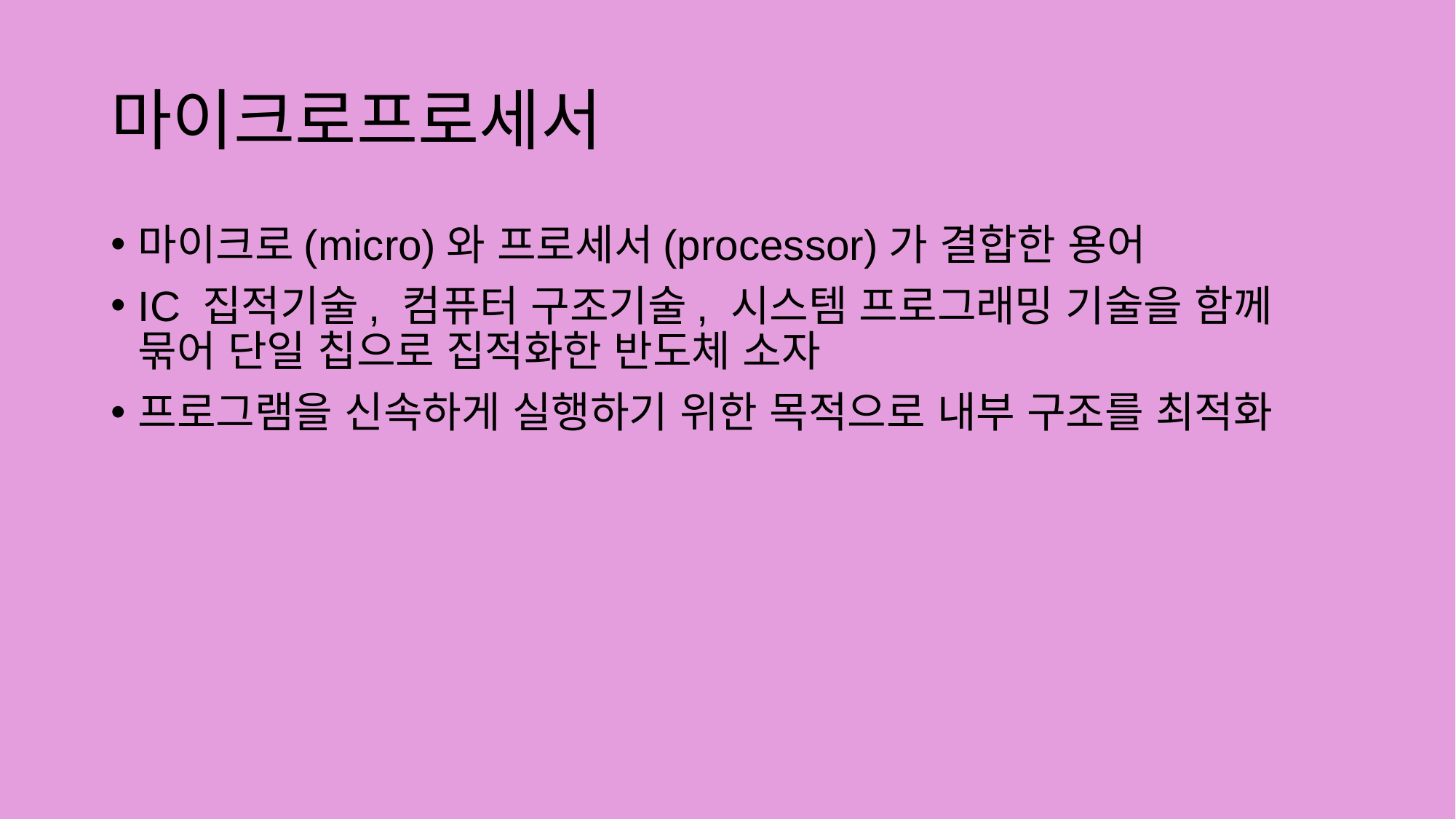

# 마이크로프로세서
마이크로(micro)와 프로세서(processor)가 결합한 용어
IC 집적기술, 컴퓨터 구조기술, 시스템 프로그래밍 기술을 함께 묶어 단일 칩으로 집적화한 반도체 소자
프로그램을 신속하게 실행하기 위한 목적으로 내부 구조를 최적화